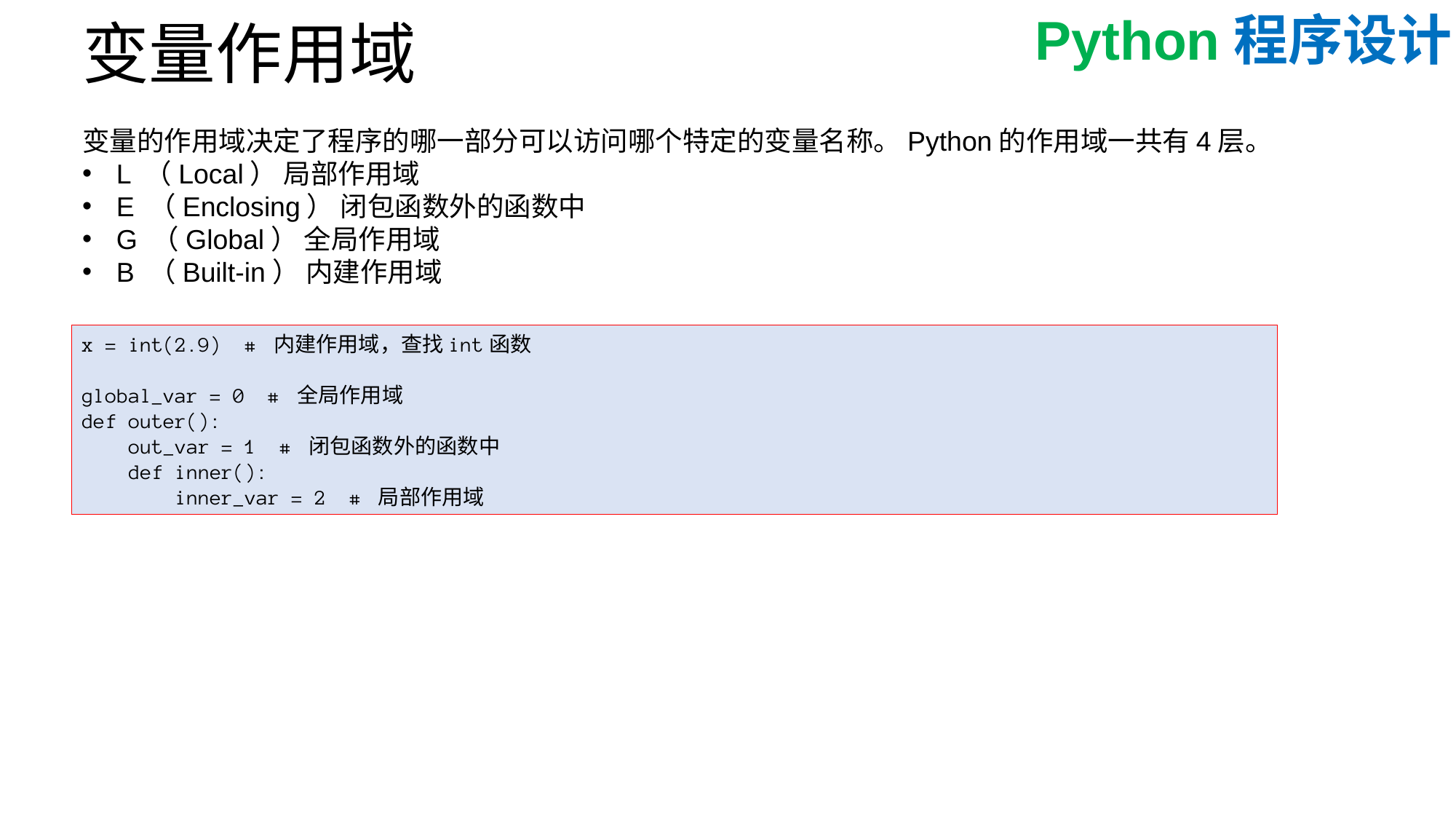

# 变量作用域
变量的作用域决定了程序的哪一部分可以访问哪个特定的变量名称。Python的作用域一共有4层。
L （Local） 局部作用域
E （Enclosing） 闭包函数外的函数中
G （Global） 全局作用域
B （Built-in） 内建作用域
x = int(2.9)  # 内建作用域，查找int函数

global_var = 0  # 全局作用域
def outer():
    out_var = 1  # 闭包函数外的函数中
    def inner():
        inner_var = 2  # 局部作用域
27